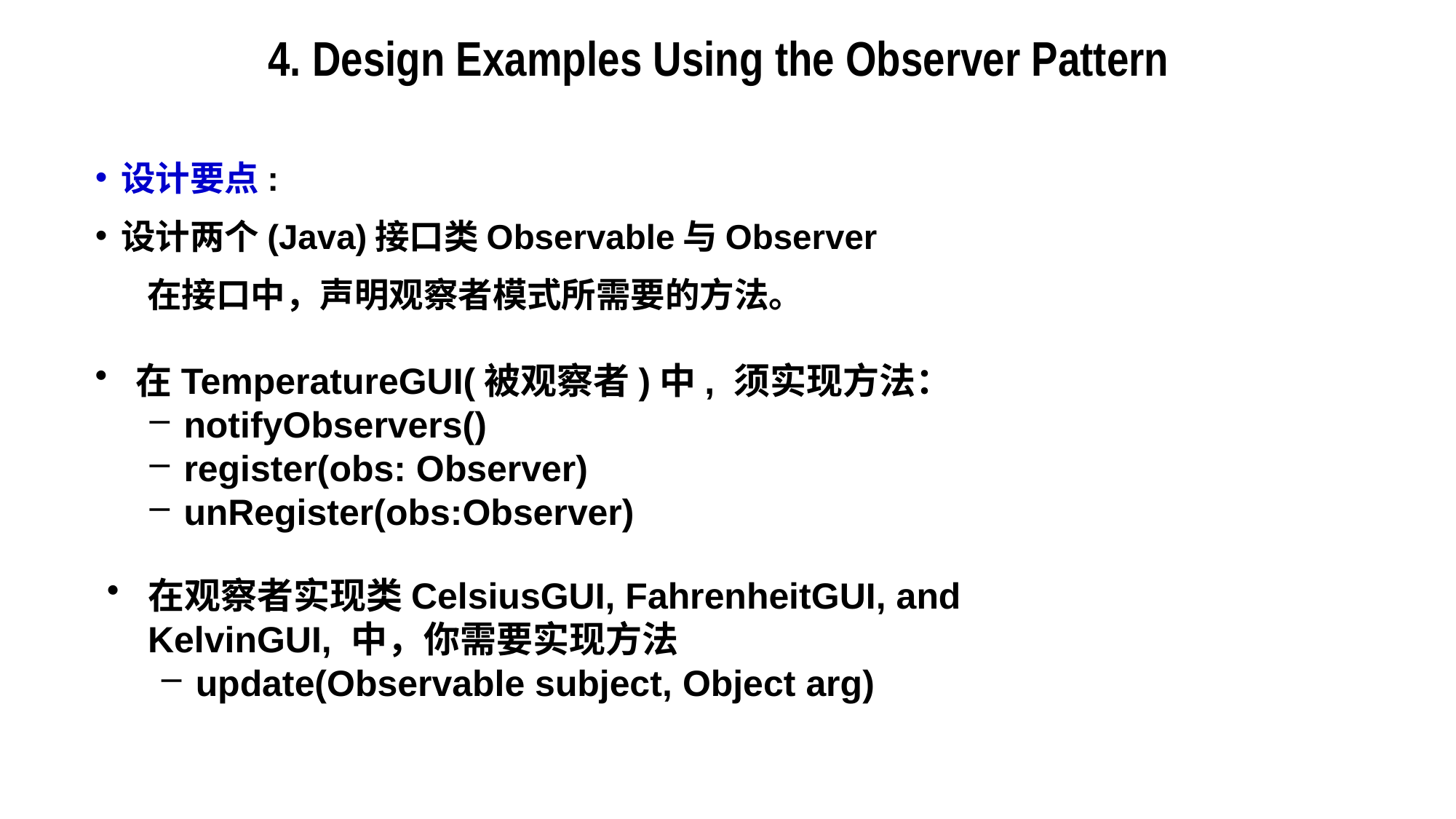

4. Design Examples Using the Observer Pattern
设计要点:
设计两个(Java)接口类Observable与Observer
在接口中，声明观察者模式所需要的方法。
在TemperatureGUI(被观察者)中, 须实现方法：
notifyObservers()
register(obs: Observer)
unRegister(obs:Observer)
在观察者实现类CelsiusGUI, FahrenheitGUI, and KelvinGUI, 中，你需要实现方法
update(Observable subject, Object arg)